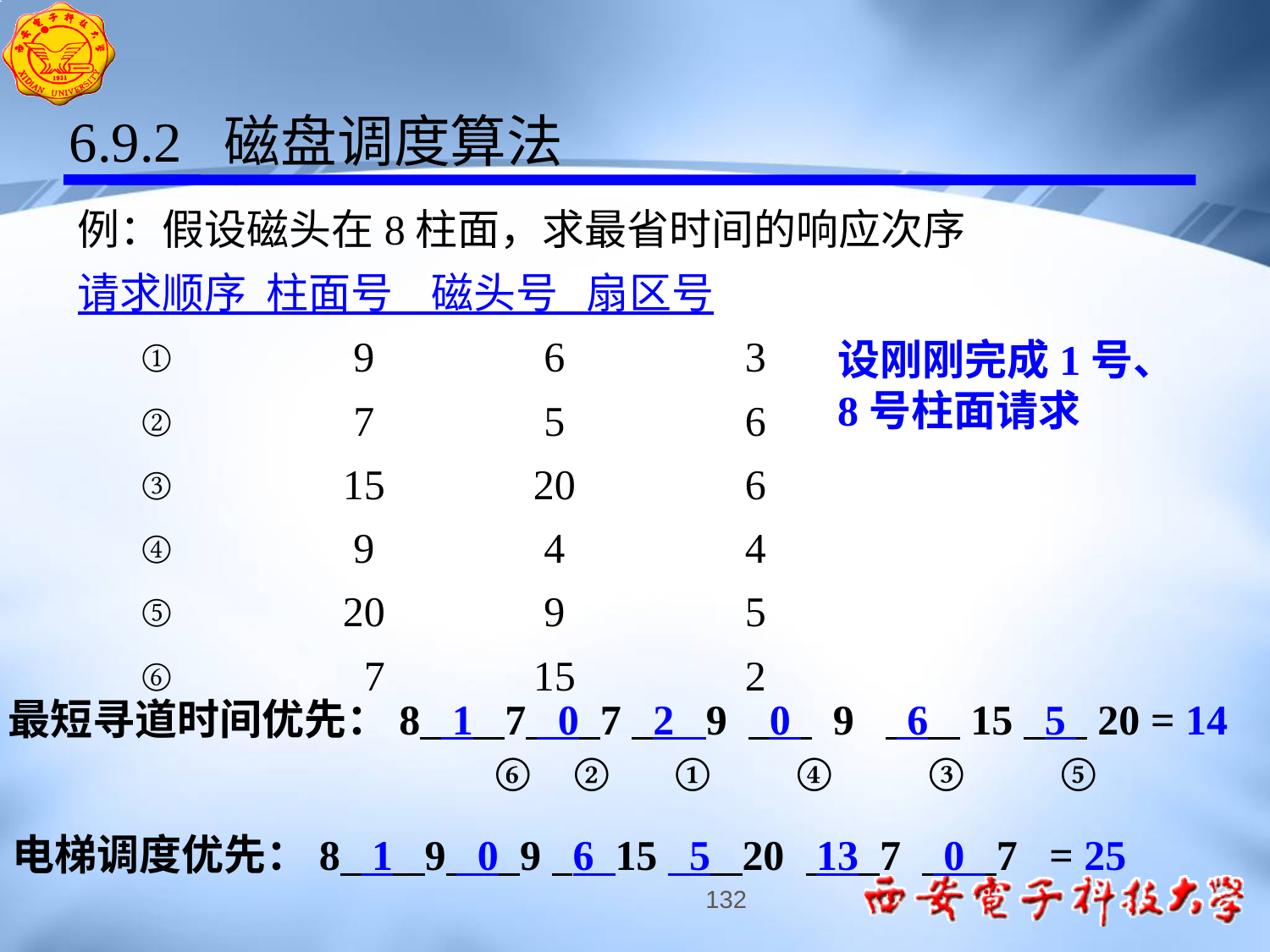

6.9.2  磁盘调度算法
例：假设磁头在8柱面，求最省时间的响应次序
请求顺序  柱面号    磁头号   扇区号
      ①                 9                6                 3
      ②                 7                5                 6
      ③                15              20                6
      ④                 9                4                 4
      ⑤                20               9                 5
      ⑥                  7              15                2
设刚刚完成1号、8号柱面请求
最短寻道时间优先：8   1   7   0  7   2   9    0    9     6    15   5   20 = 14
                                              ⑥    ②      ①        ④         ③         ⑤
电梯调度优先：8   1   9   0  9   6  15   5   20   13  7    0   7   = 25

132